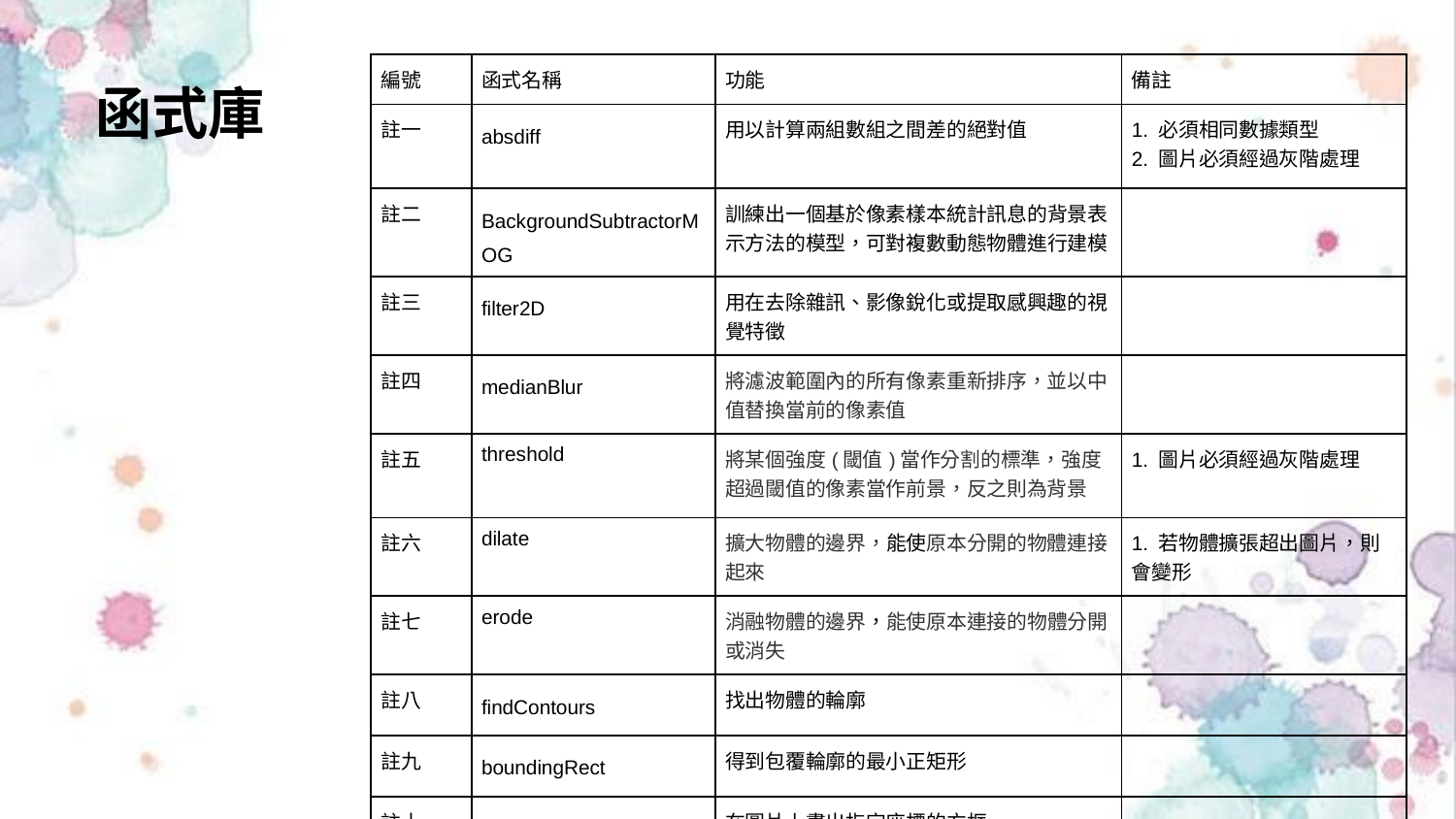

| 編號 | 函式名稱 | 功能 | 備註 |
| --- | --- | --- | --- |
| 註一 | absdiff | 用以計算兩組數組之間差的絕對值 | 1. 必須相同數據類型 2. 圖片必須經過灰階處理 |
| 註二 | BackgroundSubtractorMOG | 訓練出一個基於像素樣本統計訊息的背景表示方法的模型，可對複數動態物體進行建模 |  |
| 註三 | filter2D | 用在去除雜訊、影像銳化或提取感興趣的視覺特徵 |  |
| 註四 | medianBlur | 將濾波範圍內的所有像素重新排序，並以中值替換當前的像素值 |  |
| 註五 | threshold | 將某個強度(閾值)當作分割的標準，強度超過閾值的像素當作前景，反之則為背景 | 1. 圖片必須經過灰階處理 |
| 註六 | dilate | 擴大物體的邊界，能使原本分開的物體連接起來 | 1. 若物體擴張超出圖片，則會變形 |
| 註七 | erode | 消融物體的邊界，能使原本連接的物體分開或消失 |  |
| 註八 | findContours | 找出物體的輪廓 |  |
| 註九 | boundingRect | 得到包覆輪廓的最小正矩形 |  |
| 註十 | rectangle | 在圖片上畫出指定座標的方框 |  |
# 函式庫